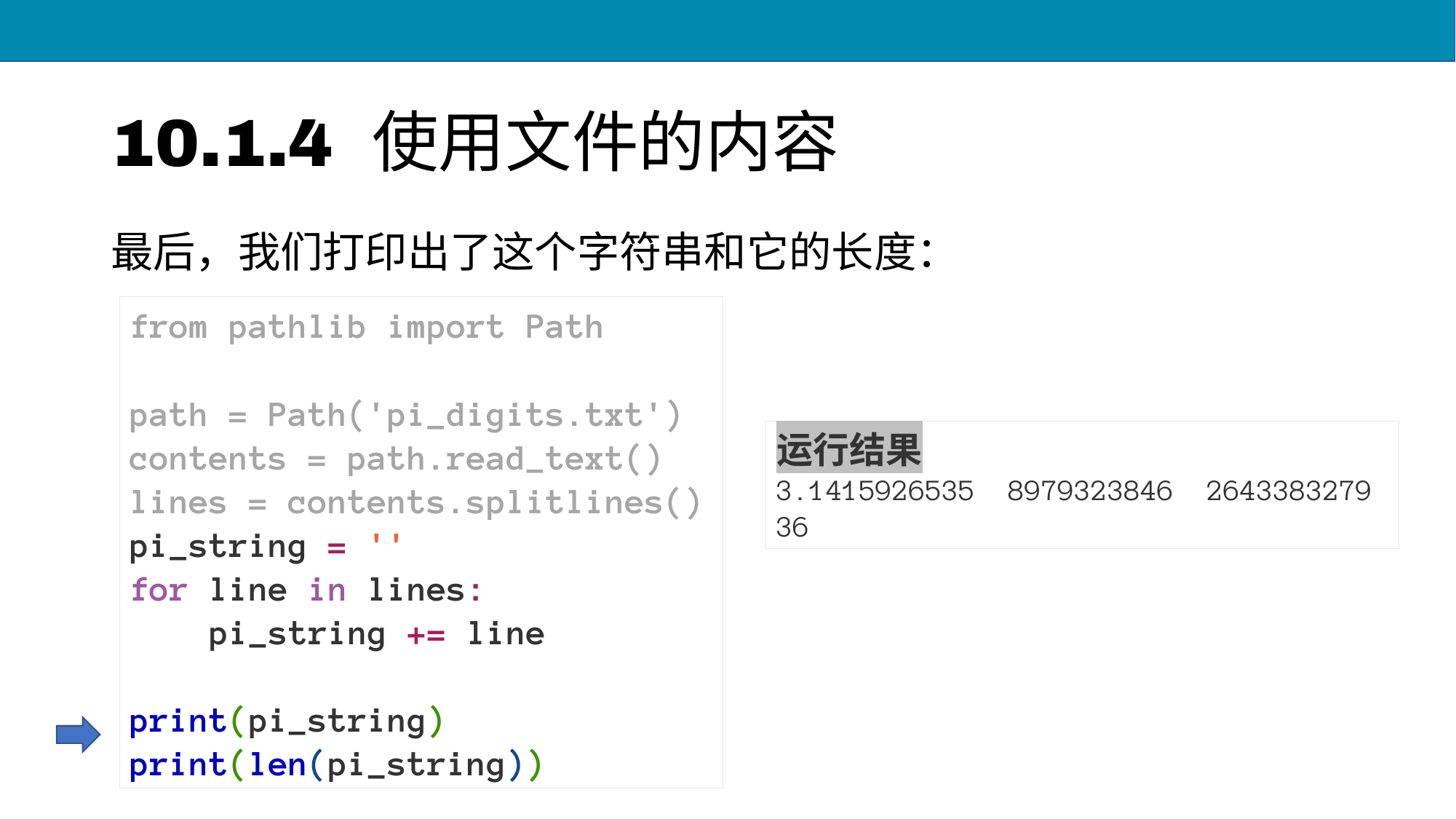

# 10.1.4 使用文件的内容
最后，我们打印出了这个字符串和它的长度：

from pathlib import Path
path = Path('pi_digits.txt')
contents = path.read_text()
lines = contents.splitlines()
pi_string = ''
for line in lines:
    pi_string += line
print(pi_string)
print(len(pi_string))
运行结果
3.1415926535  8979323846  2643383279
36